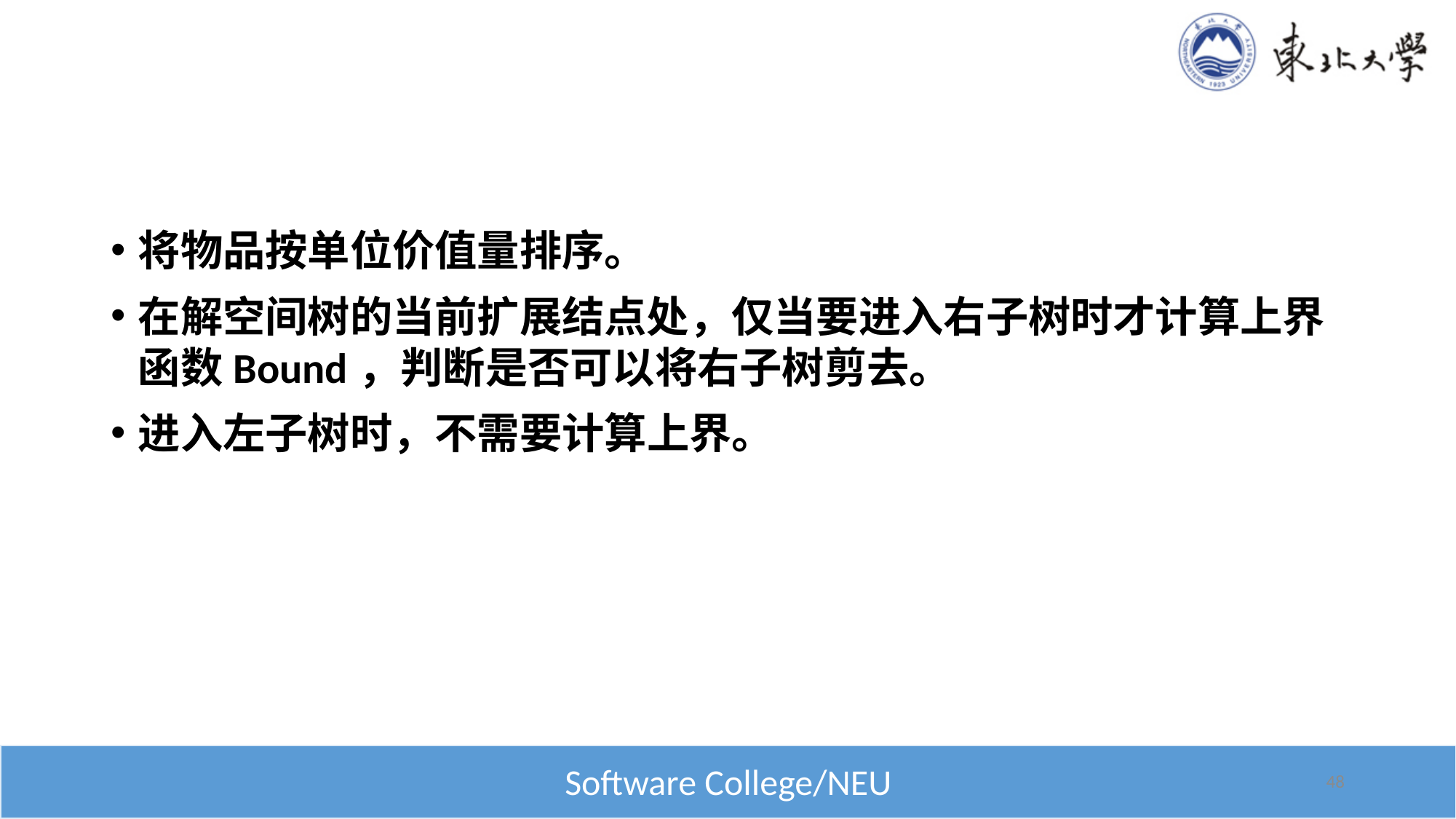

#
将物品按单位价值量排序。
在解空间树的当前扩展结点处，仅当要进入右子树时才计算上界函数Bound，判断是否可以将右子树剪去。
进入左子树时，不需要计算上界。
48